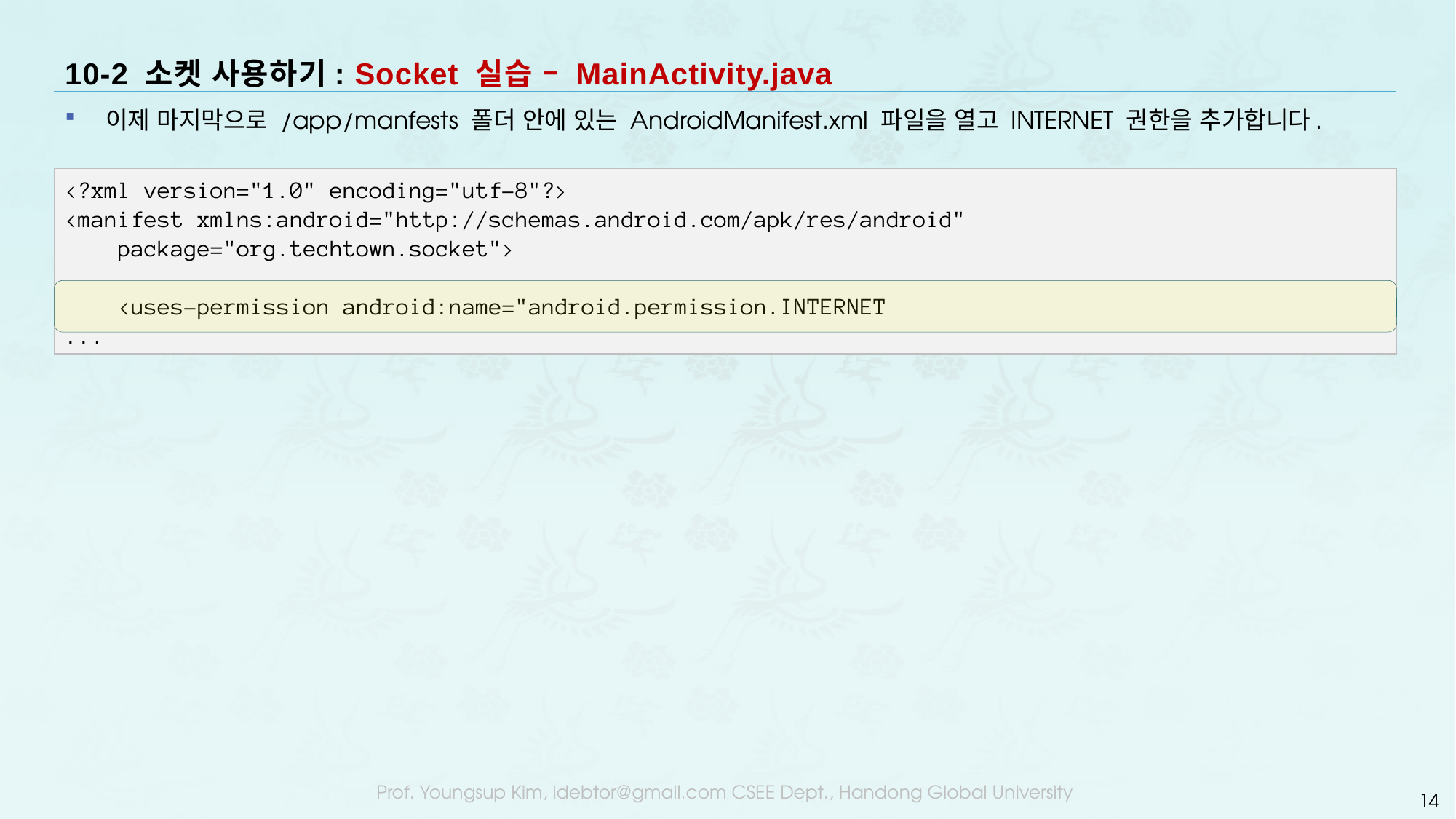

# 10-2 소켓 사용하기: Socket 실습 – MainActivity.java
이제 마지막으로 /app/manfests 폴더 안에 있는 AndroidManifest.xml 파일을 열고 INTERNET 권한을 추가합니다.
<?xml version="1.0" encoding="utf-8"?>
<manifest xmlns:android="http://schemas.android.com/apk/res/android"
    package="org.techtown.socket">

    <uses-permission android:name="android.permission.INTERNET
...

14